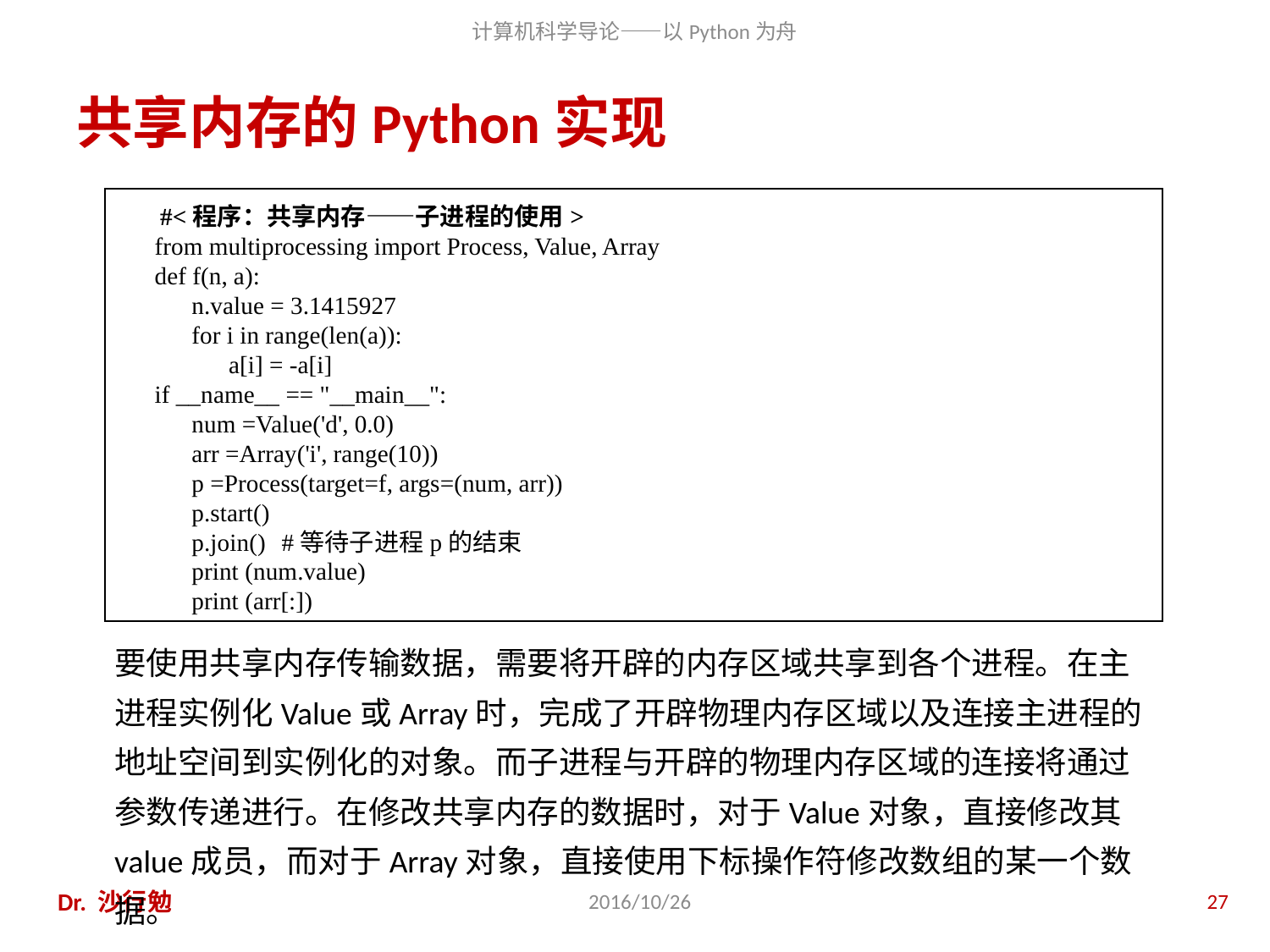

# 共享内存的Python实现
#<程序：共享内存——子进程的使用>
from multiprocessing import Process, Value, Array
def f(n, a):
n.value = 3.1415927
for i in range(len(a)):
a[i] = -a[i]
if __name__ == "__main__":
num =Value('d', 0.0)
arr =Array('i', range(10))
p =Process(target=f, args=(num, arr))
p.start()
p.join()	#等待子进程p的结束
print (num.value)
print (arr[:])
要使用共享内存传输数据，需要将开辟的内存区域共享到各个进程。在主进程实例化Value或Array时，完成了开辟物理内存区域以及连接主进程的地址空间到实例化的对象。而子进程与开辟的物理内存区域的连接将通过参数传递进行。在修改共享内存的数据时，对于Value对象，直接修改其value成员，而对于Array对象，直接使用下标操作符修改数组的某一个数据。
Dr. 沙行勉
2016/10/26
27